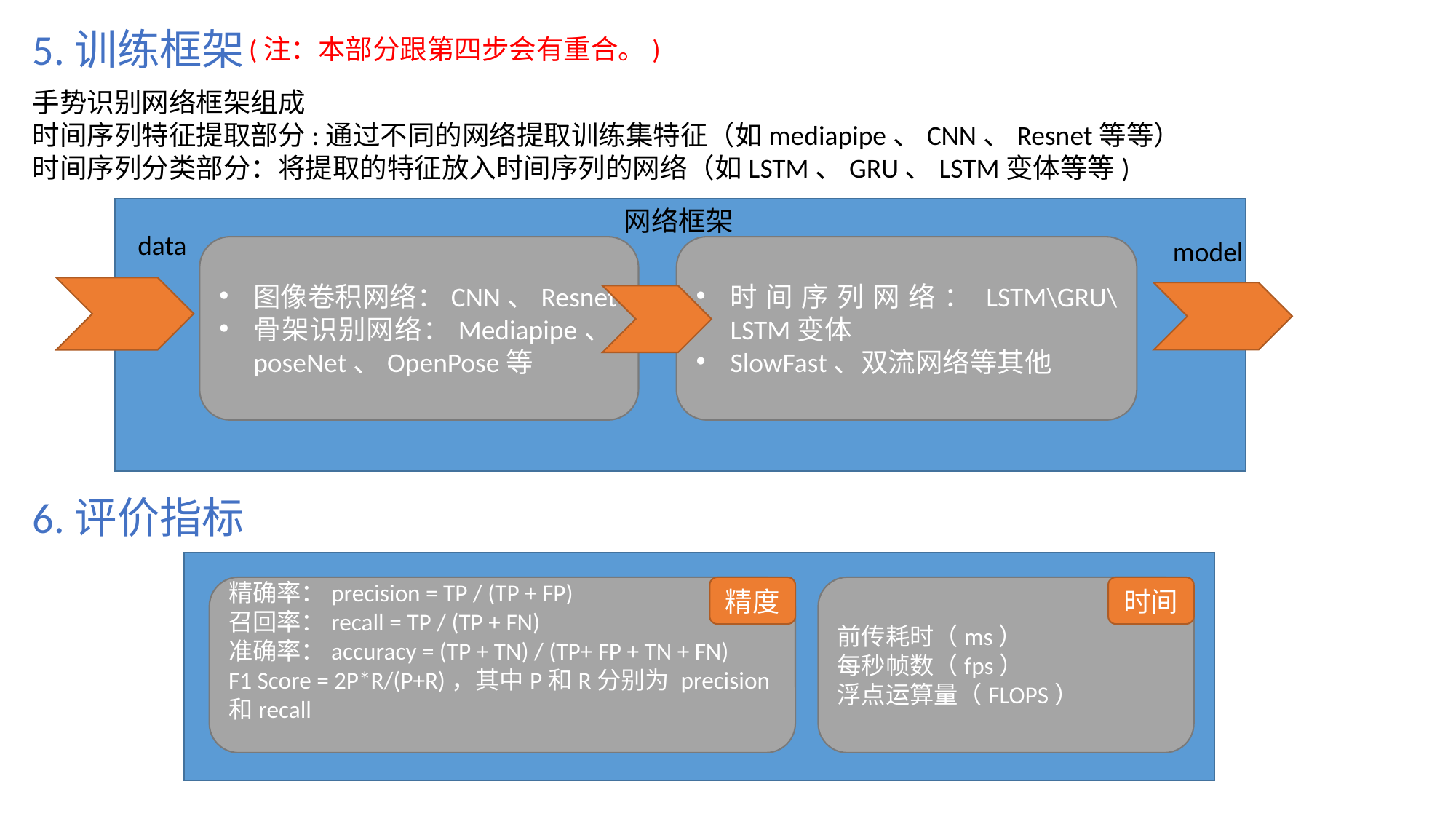

5.训练框架
(注：本部分跟第四步会有重合。)
手势识别网络框架组成
时间序列特征提取部分:通过不同的网络提取训练集特征（如mediapipe、CNN、Resnet等等）
时间序列分类部分：将提取的特征放入时间序列的网络（如LSTM、GRU、LSTM变体等等)

data
model
图像卷积网络：CNN、Resnet
骨架识别网络：Mediapipe、poseNet、OpenPose等
时间序列网络：LSTM\GRU\LSTM变体
SlowFast、双流网络等其他

网络框架

6.评价指标

精确率：precision = TP / (TP + FP)
召回率：recall = TP / (TP + FN)
准确率：accuracy = (TP + TN) / (TP+ FP + TN + FN)
F1 Score = 2P*R/(P+R)，其中P和R分别为 precision 和recall

精度
前传耗时（ms）
每秒帧数（fps）
浮点运算量（FLOPS）
时间